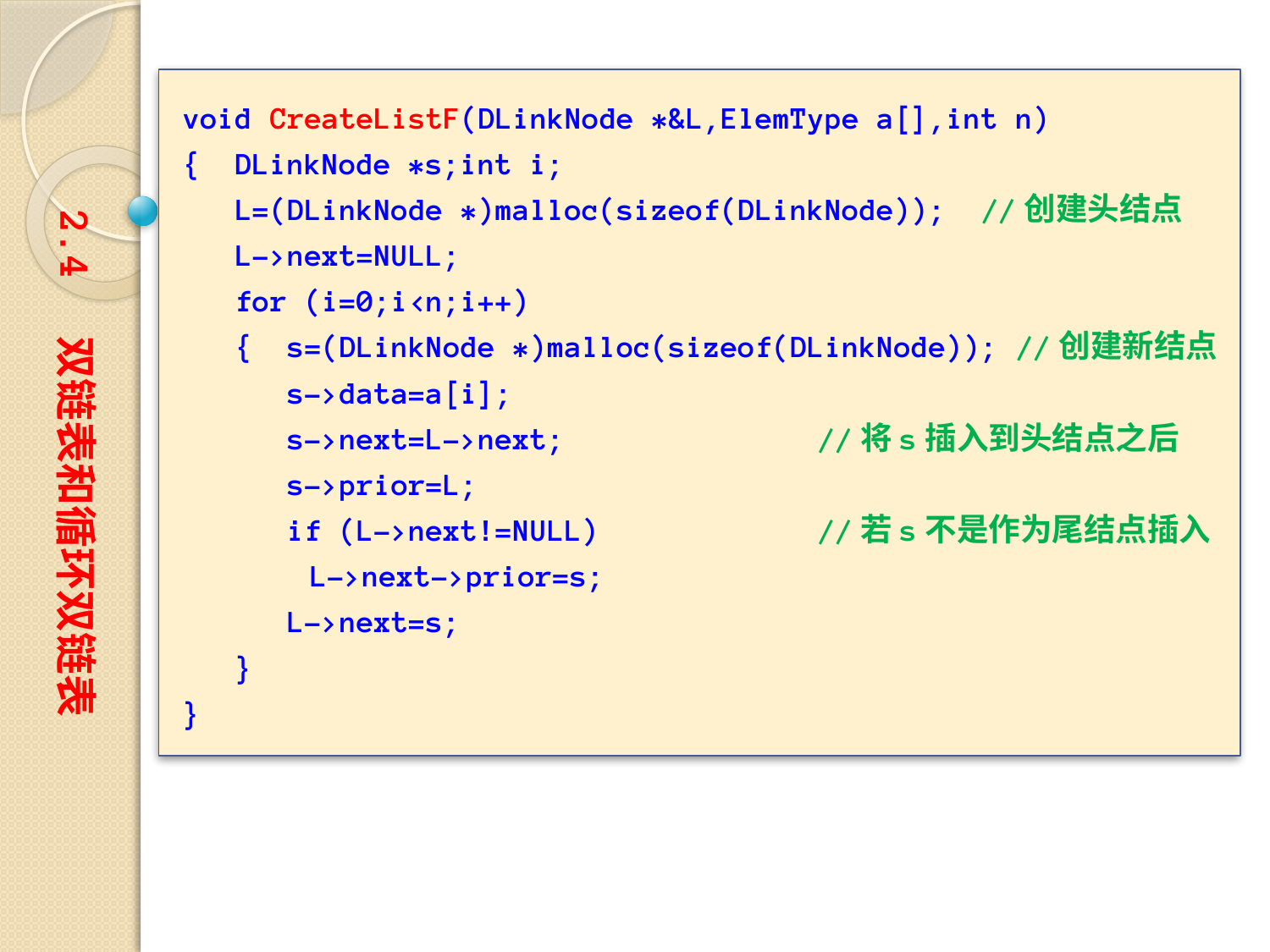

void CreateListF(DLinkNode *&L,ElemType a[],int n)
{  DLinkNode *s;int i;
   L=(DLinkNode *)malloc(sizeof(DLinkNode));  //创建头结点
   L->next=NULL;
   for (i=0;i<n;i++)
   {  s=(DLinkNode *)malloc(sizeof(DLinkNode)); //创建新结点
      s->data=a[i];
      s->next=L->next;		//将s插入到头结点之后
      s->prior=L;
      if (L->next!=NULL)		//若s不是作为尾结点插入
	L->next->prior=s;
      L->next=s;
   }
}
2.4  双链表和循环双链表